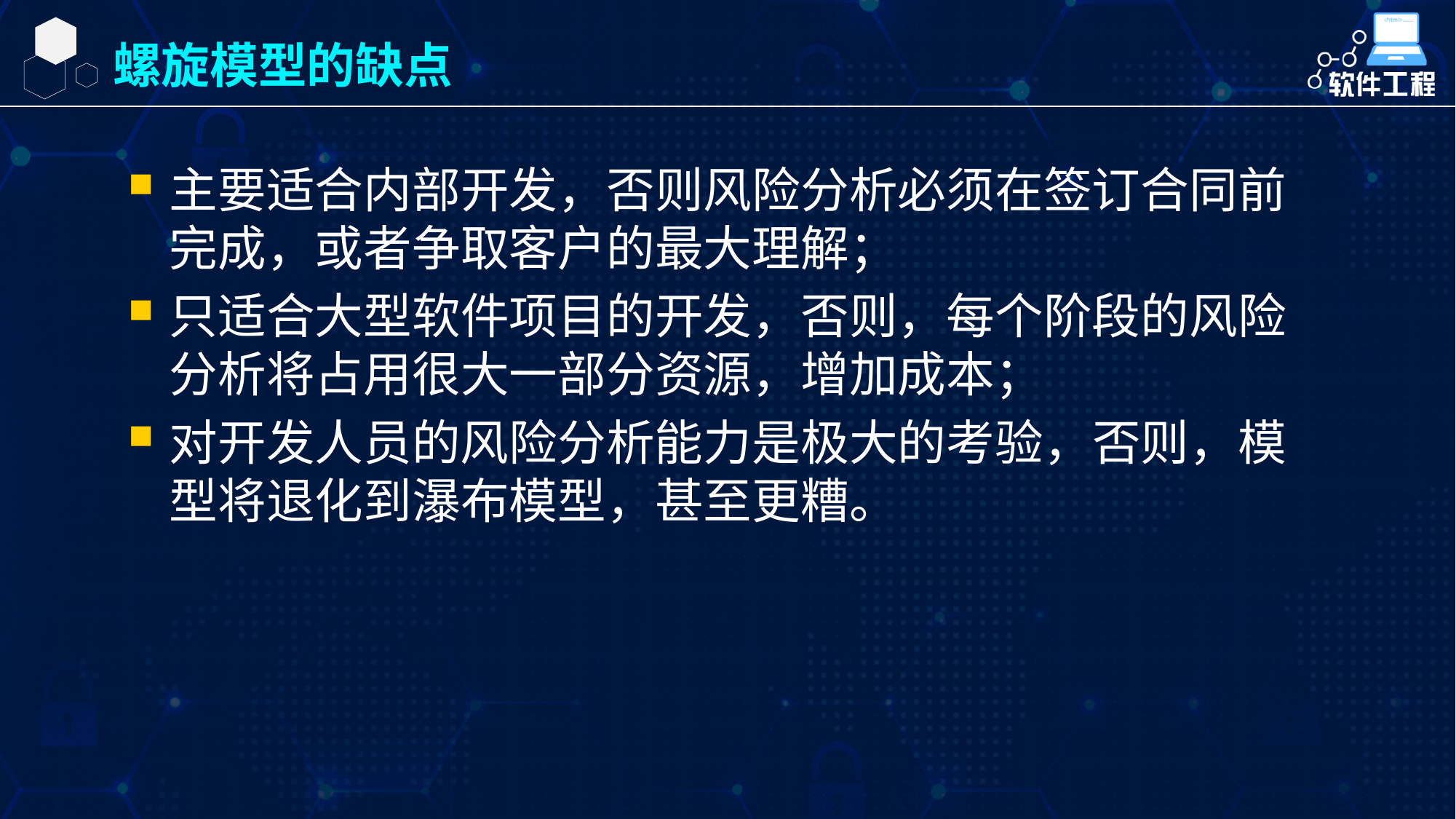

螺旋模型的缺点

主要适合内部开发，否则风险分析必须在签订合同前完成，或者争取客户的最大理解；
只适合大型软件项目的开发，否则，每个阶段的风险分析将占用很大一部分资源，增加成本；
对开发人员的风险分析能力是极大的考验，否则，模型将退化到瀑布模型，甚至更糟。